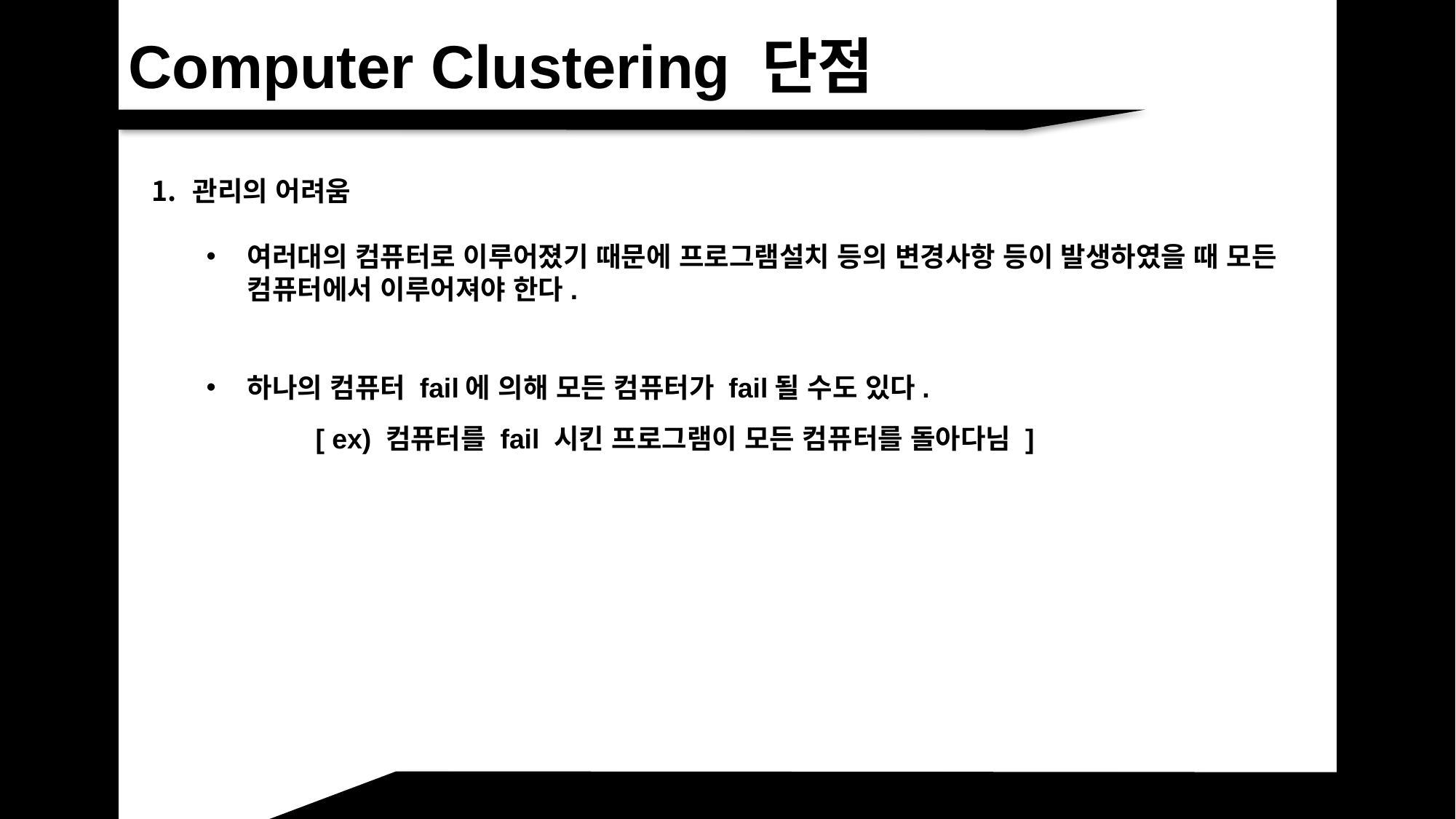

Computer Clustering 단점

관리의 어려움

여러대의 컴퓨터로 이루어졌기 때문에 프로그램설치 등의 변경사항 등이 발생하였을 때 모든 컴퓨터에서 이루어져야 한다.

하나의 컴퓨터 fail에 의해 모든 컴퓨터가 fail될 수도 있다.

	[ ex) 컴퓨터를 fail 시킨 프로그램이 모든 컴퓨터를 돌아다님 ]